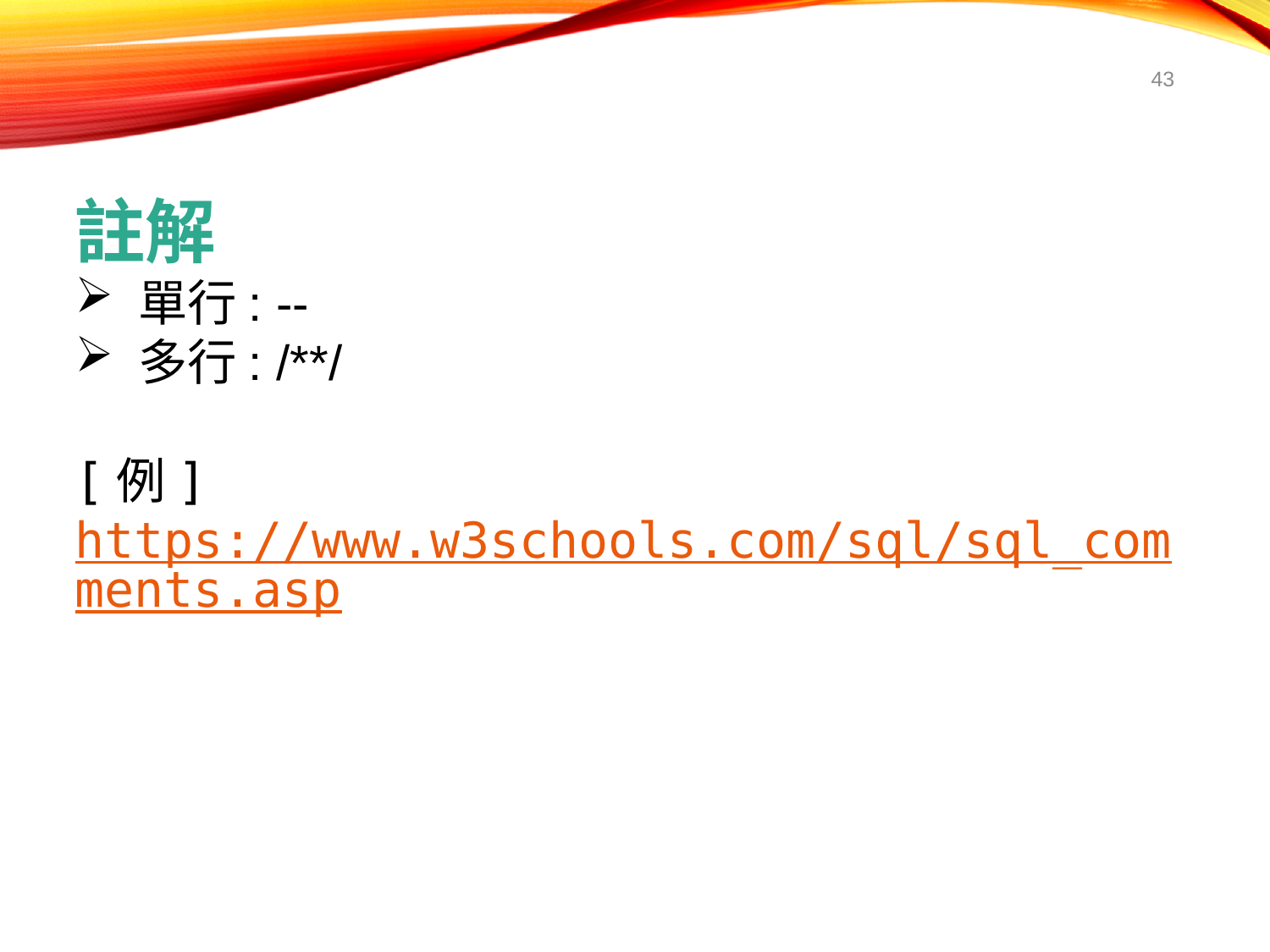

43
註解
單行: --
多行: /**/

[例] https://www.w3schools.com/sql/sql_comments.asp